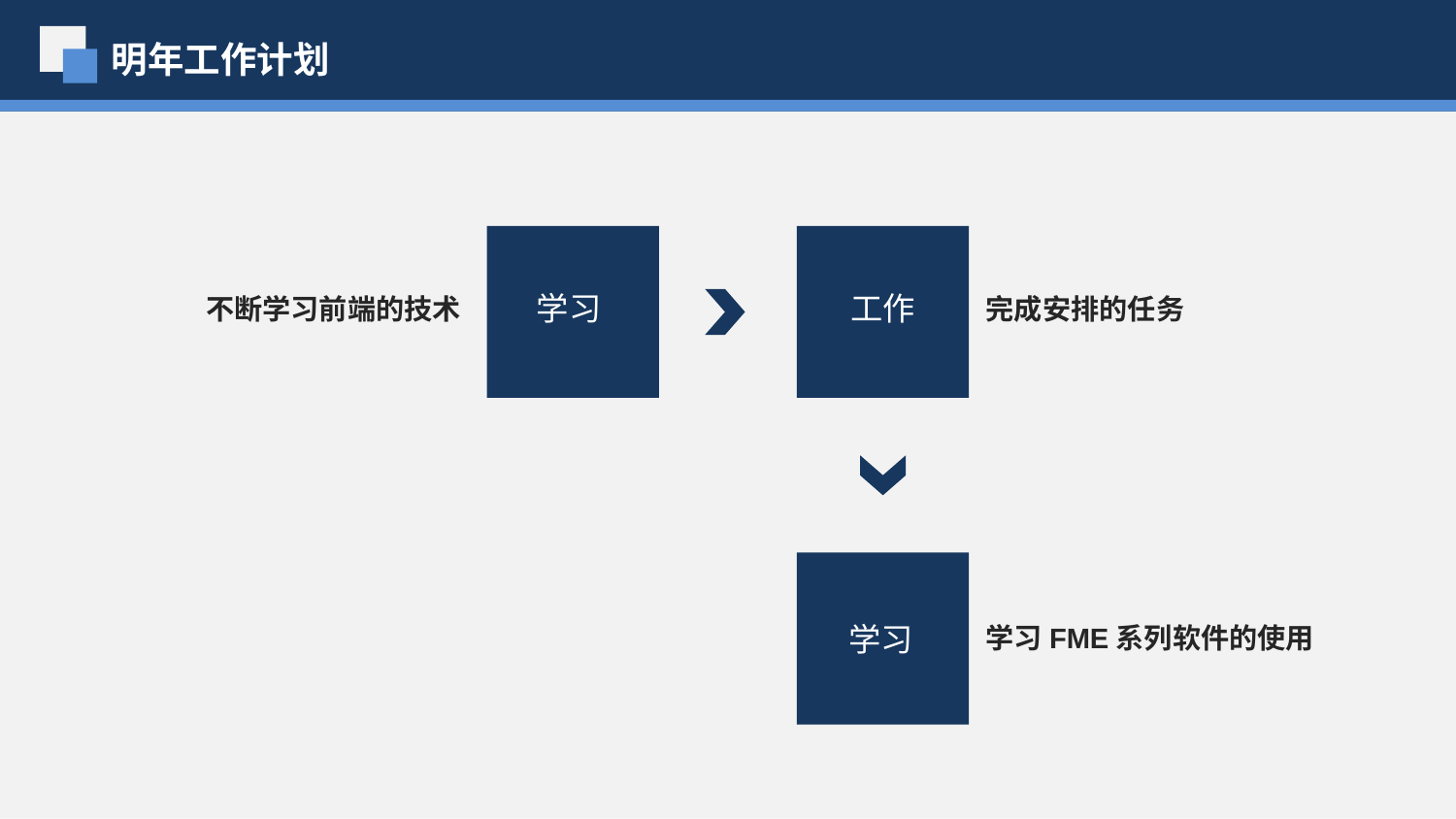

明年工作计划

学习

工作
不断学习前端的技术
完成安排的任务

学习
学习FME系列软件的使用